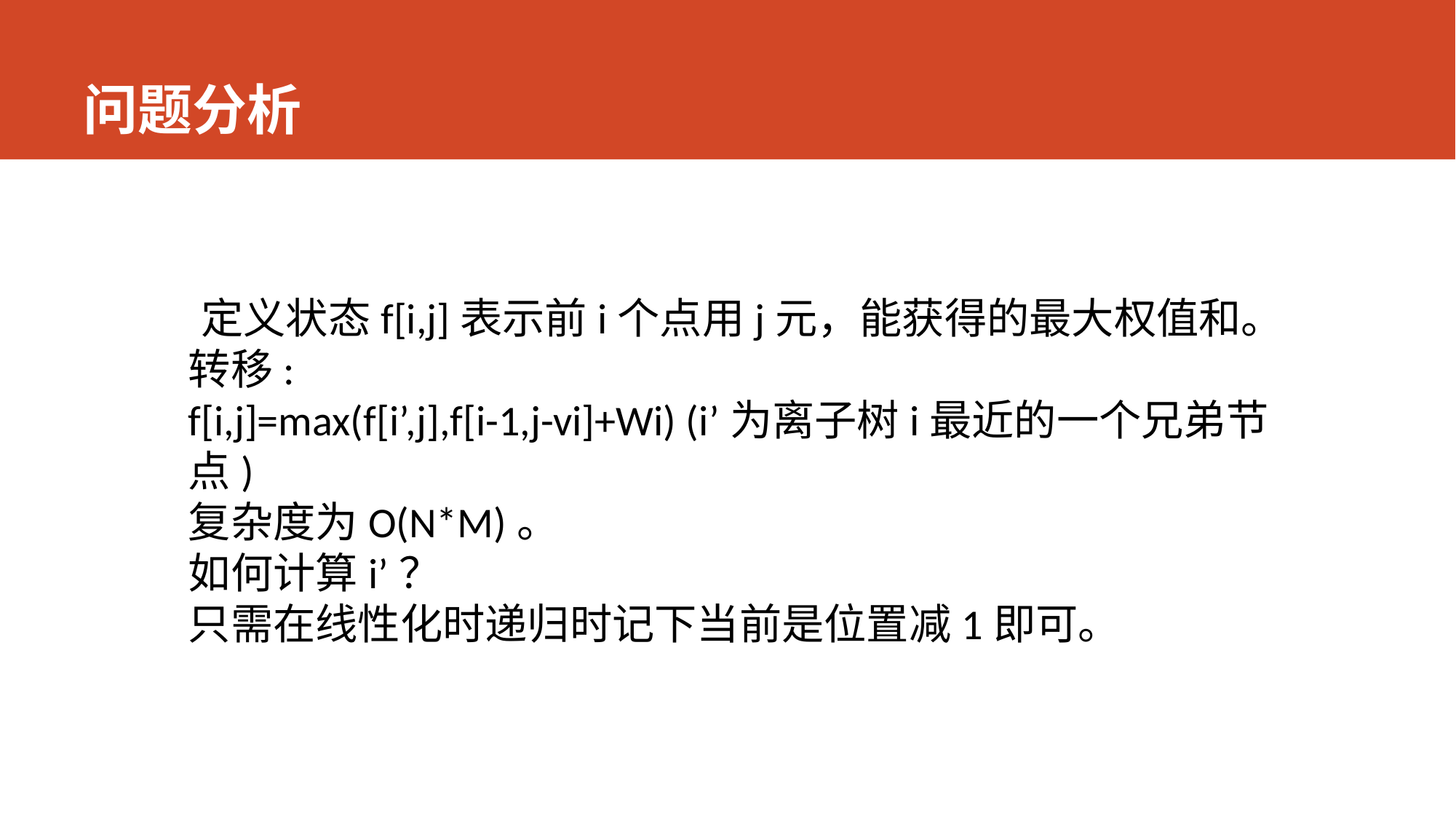

# 问题分析
 定义状态f[i,j]表示前i个点用j元，能获得的最大权值和。
转移:
f[i,j]=max(f[i’,j],f[i-1,j-vi]+Wi) (i’为离子树i最近的一个兄弟节点)
复杂度为O(N*M)。
如何计算i’？
只需在线性化时递归时记下当前是位置减1即可。